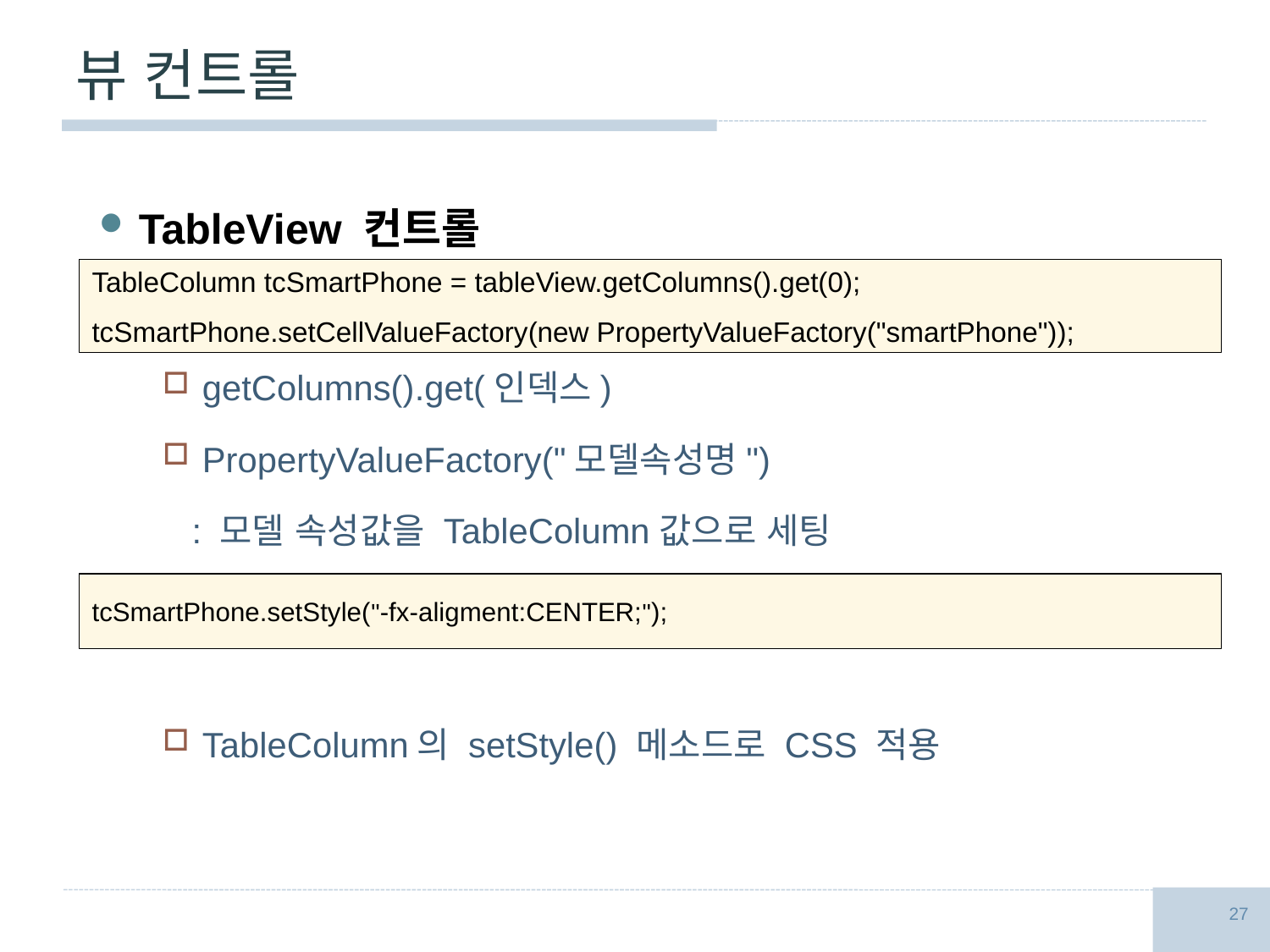

# 뷰 컨트롤
TableView 컨트롤

getColumns().get(인덱스)
PropertyValueFactory("모델속성명")
   : 모델 속성값을 TableColumn값으로 세팅

TableColumn의 setStyle() 메소드로 CSS 적용

TableColumn tcSmartPhone = tableView.getColumns().get(0);
tcSmartPhone.setCellValueFactory(new PropertyValueFactory("smartPhone"));
tcSmartPhone.setStyle("-fx-aligment:CENTER;");